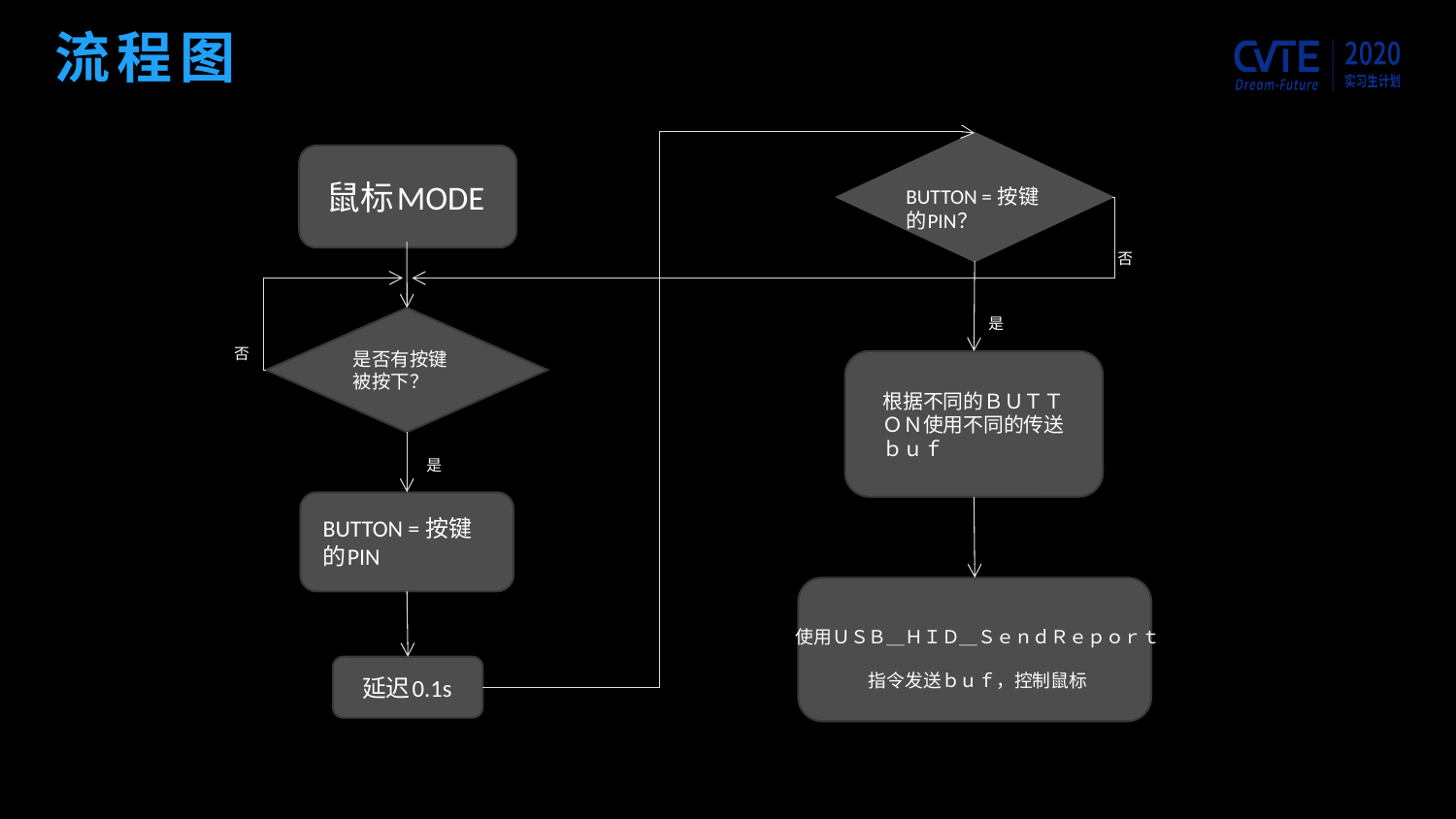

# 流程图

鼠标MODE
BUTTON = 按键的PIN？
否
是

否
是否有按键被按下？

根据不同的ＢＵＴＴＯＮ使用不同的传送ｂｕｆ
是

BUTTON = 按键的PIN

使用ＵＳＢ＿ＨＩＤ＿ＳｅｎｄＲｅｐｏｒｔ
　　　　指令发送ｂｕｆ，控制鼠标

延迟0.1s